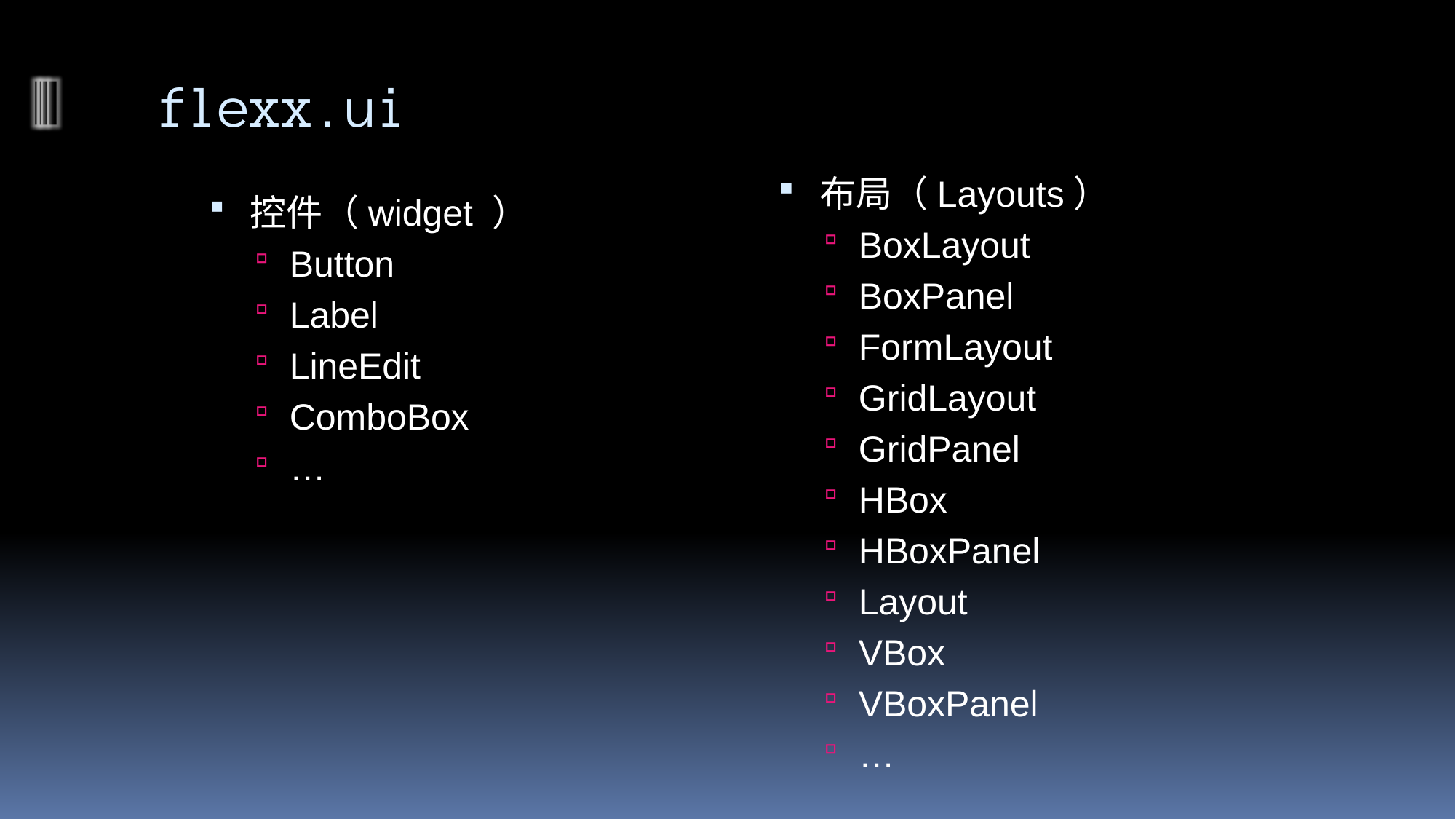

# flexx.ui
布局（Layouts）
BoxLayout
BoxPanel
FormLayout
GridLayout
GridPanel
HBox
HBoxPanel
Layout
VBox
VBoxPanel
…
控件（widget ）
Button
Label
LineEdit
ComboBox
…